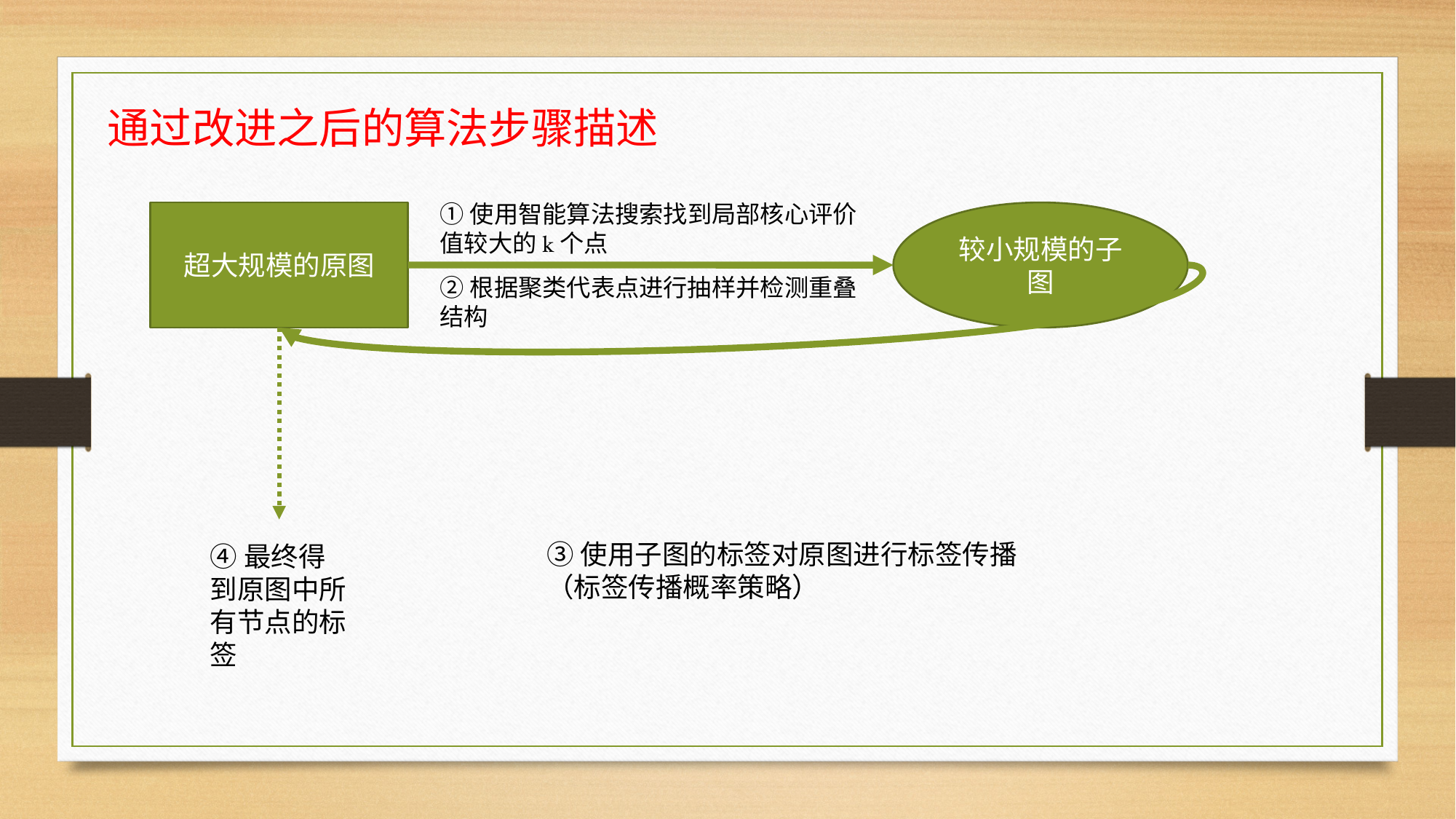

通过改进之后的算法步骤描述
①使用智能算法搜索找到局部核心评价值较大的k个点
超大规模的原图
较小规模的子图
②根据聚类代表点进行抽样并检测重叠结构
③使用子图的标签对原图进行标签传播（标签传播概率策略）
④最终得到原图中所有节点的标签